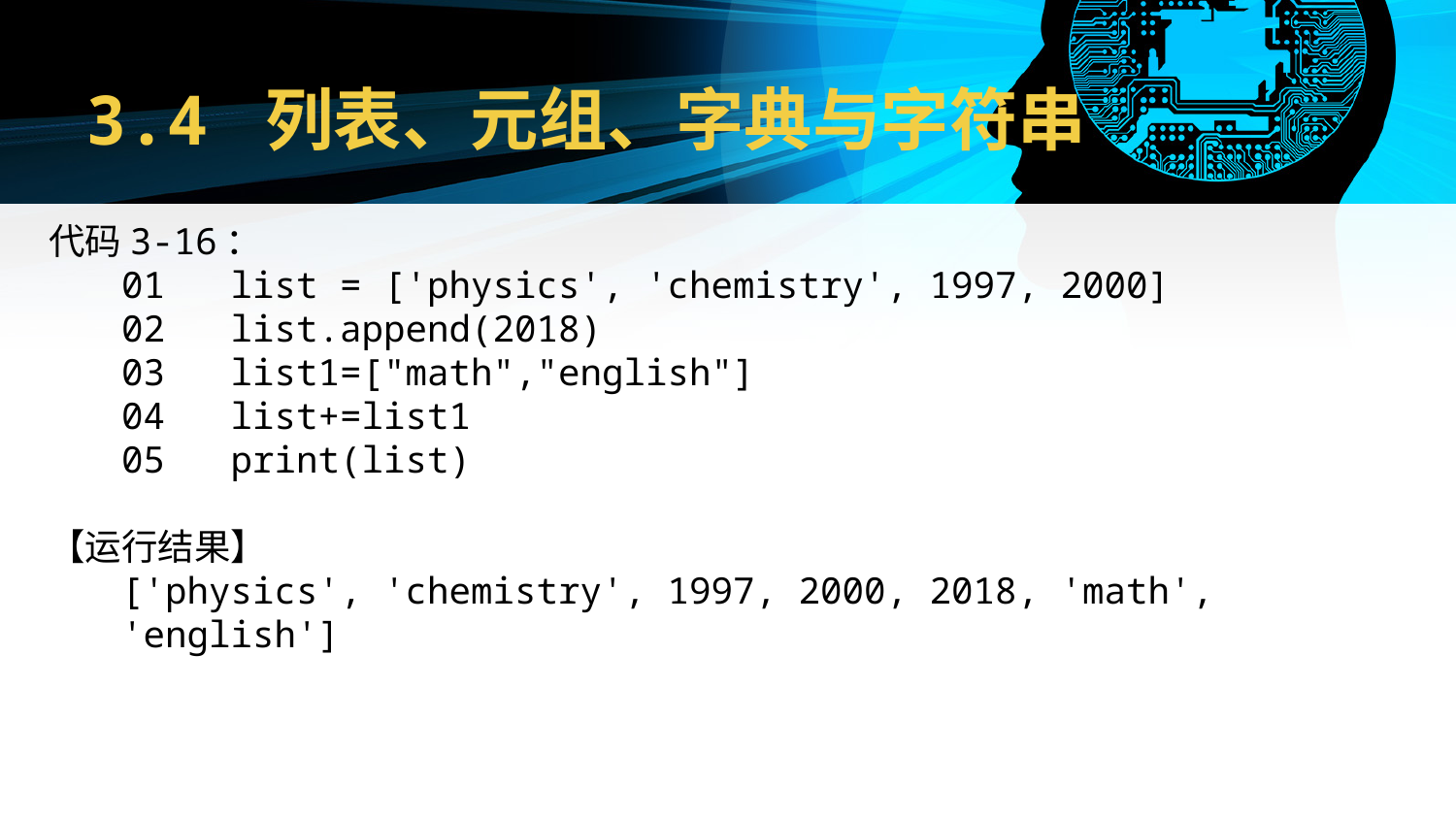

# 3.4 列表、元组、字典与字符串
代码3-16：
01   list = ['physics', 'chemistry', 1997, 2000]
02   list.append(2018)
03   list1=["math","english"]
04   list+=list1
05   print(list)

【运行结果】
['physics', 'chemistry', 1997, 2000, 2018, 'math', 'english']